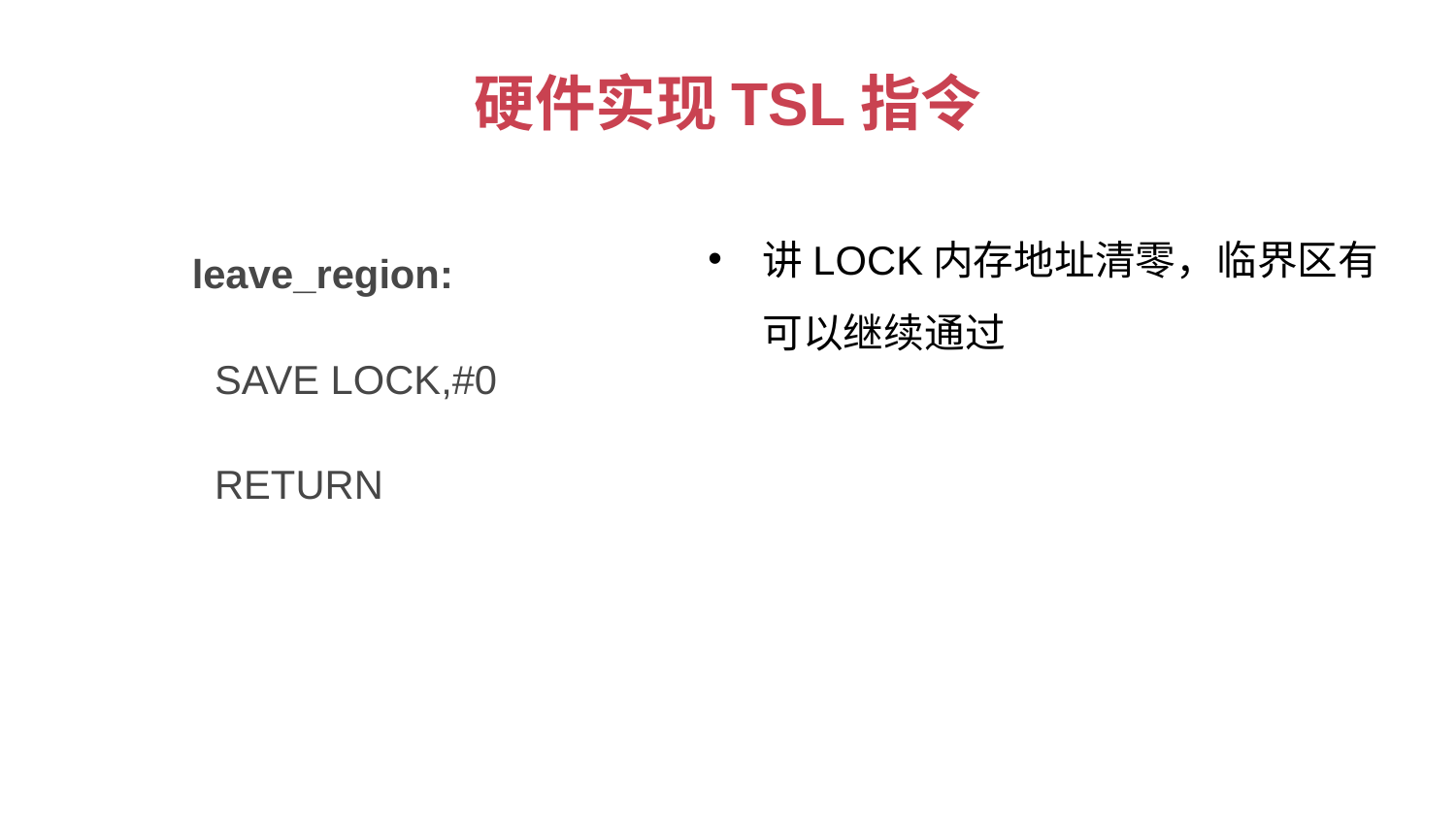

# 硬件实现TSL指令
leave_region:
  SAVE LOCK,#0
  RETURN
讲LOCK内存地址清零，临界区有可以继续通过